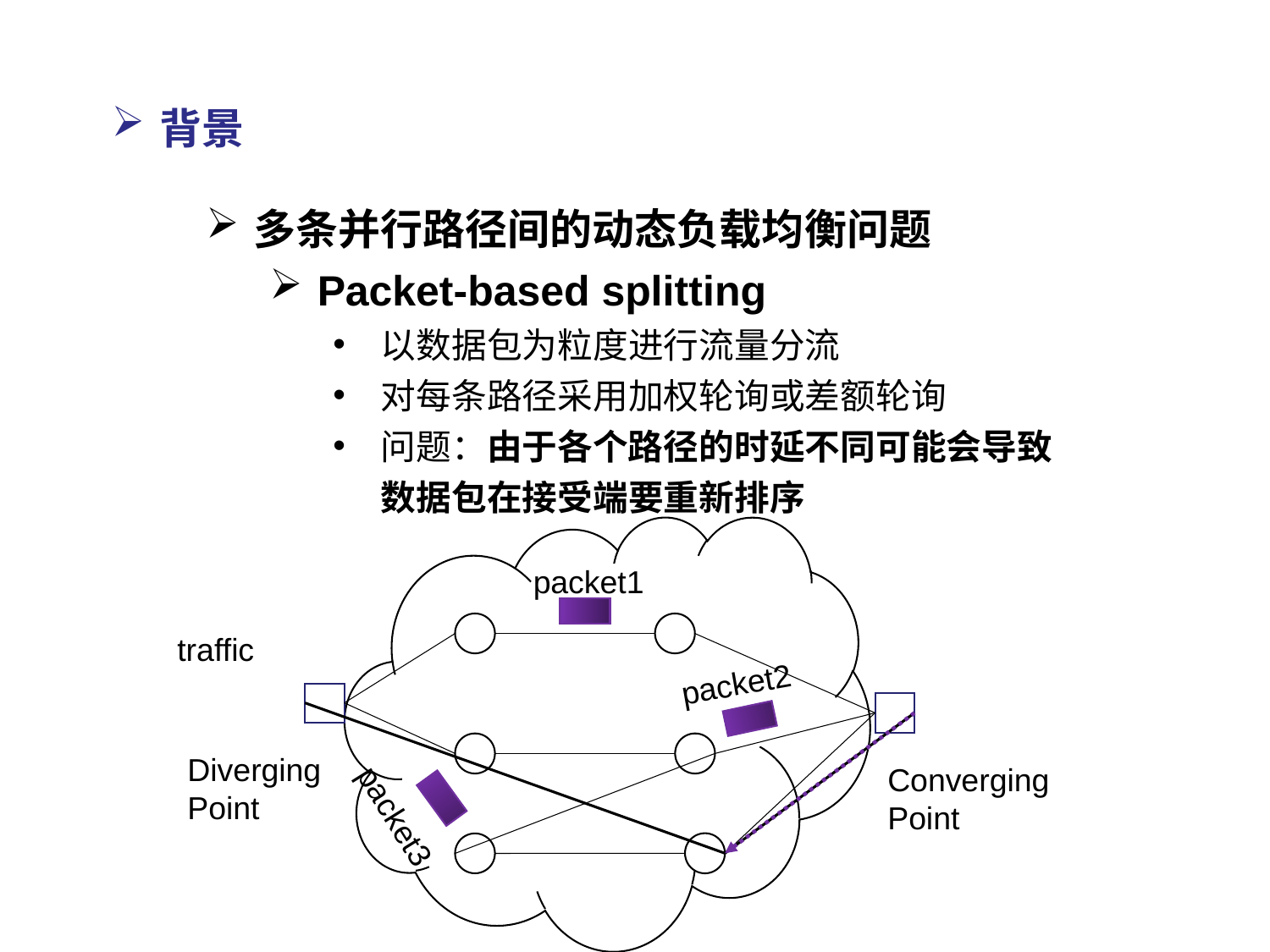

背景
多条并行路径间的动态负载均衡问题
Packet-based splitting
以数据包为粒度进行流量分流
对每条路径采用加权轮询或差额轮询
问题：由于各个路径的时延不同可能会导致数据包在接受端要重新排序

packet1

traffic
packet2

Diverging Point
Converging Point

packet3